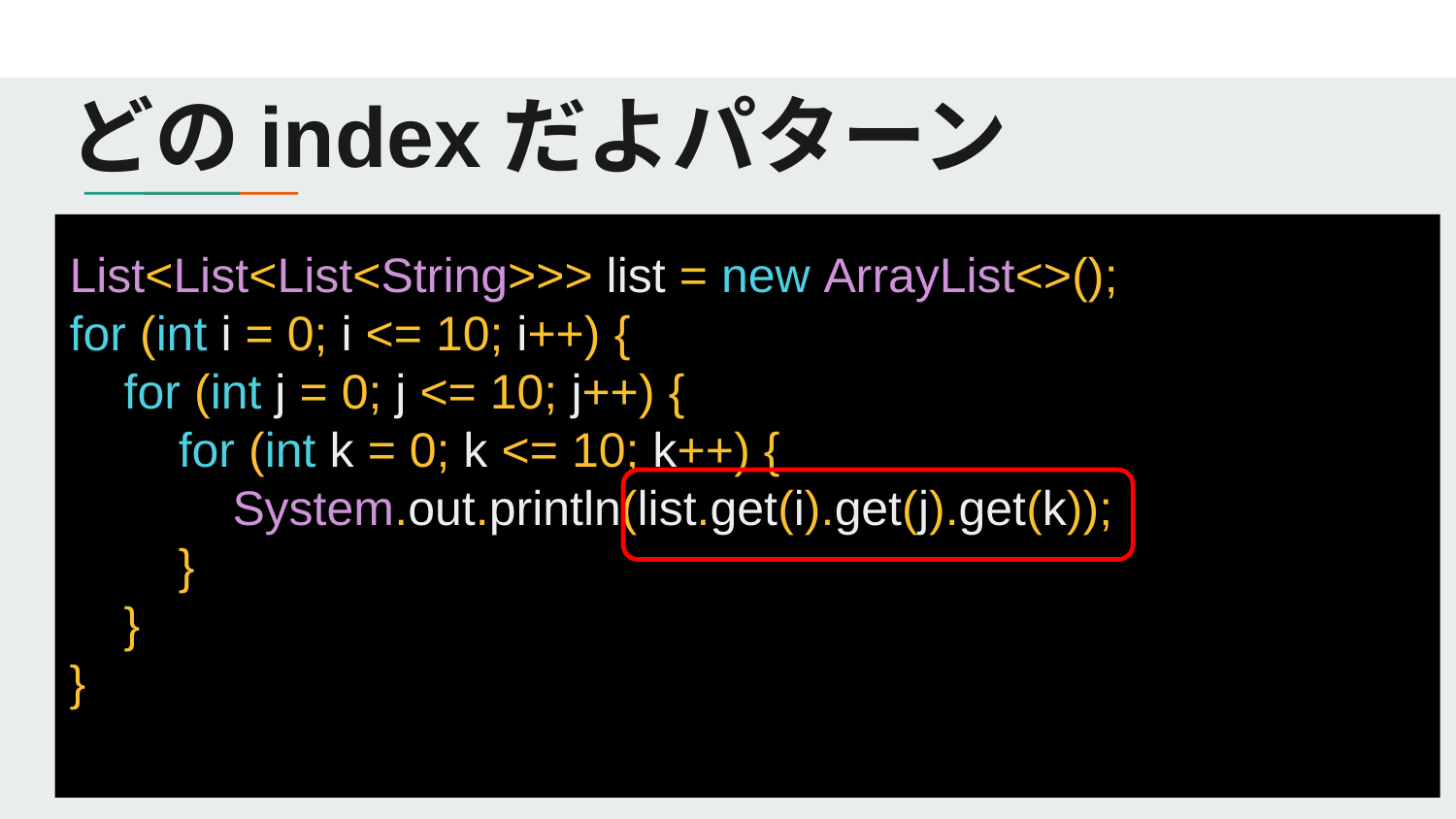

# どのindexだよパターン
List<List<List<String>>> list = new ArrayList<>();
for (int i = 0; i <= 10; i++) {
    for (int j = 0; j <= 10; j++) {
        for (int k = 0; k <= 10; k++) {
            System.out.println(list.get(i).get(j).get(k));
        }
    }
}